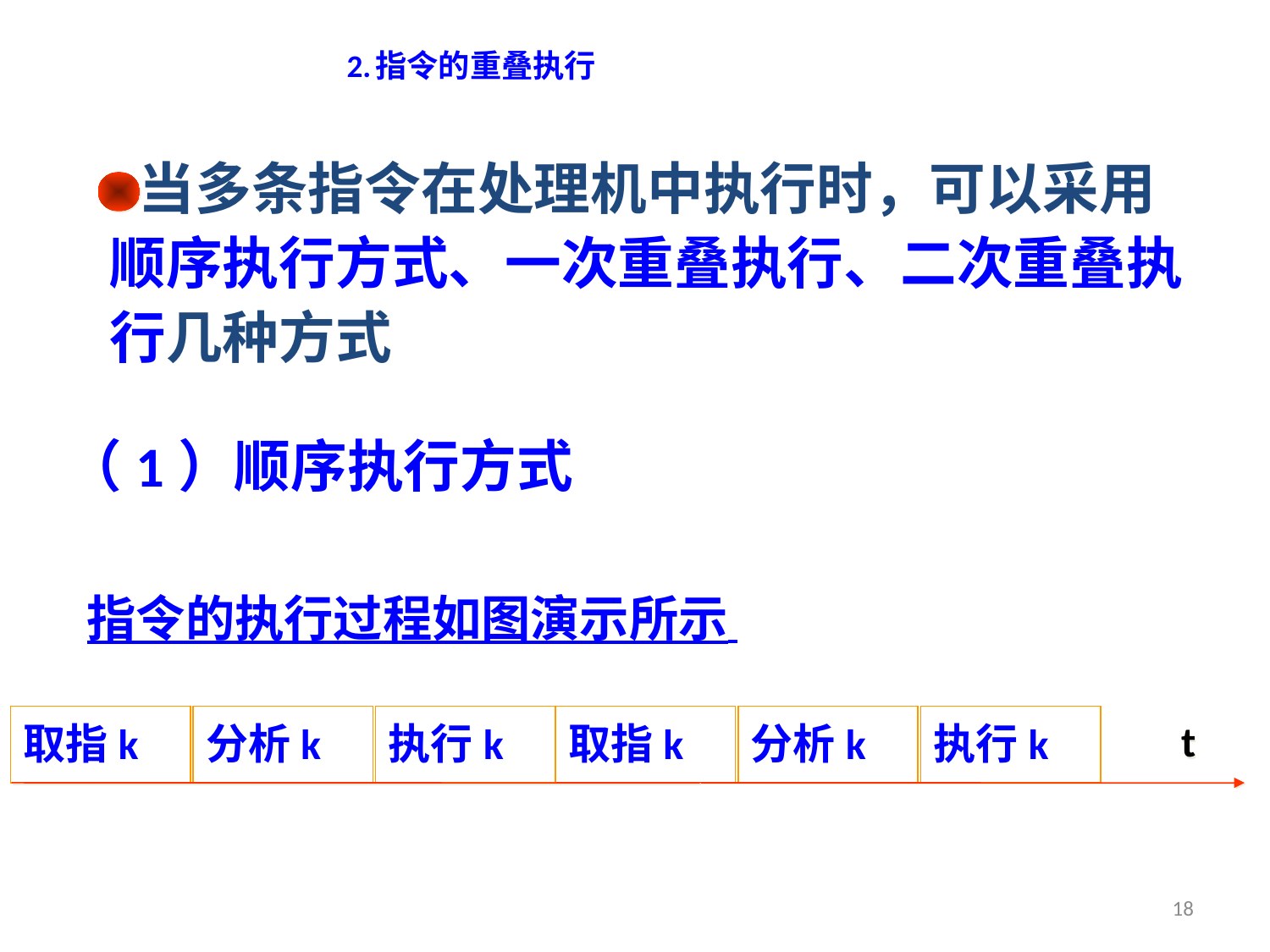

# 2.指令的重叠执行
  当多条指令在处理机中执行时，可以采用顺序执行方式、一次重叠执行、二次重叠执行几种方式

（1）顺序执行方式：
指令的执行过程如图演示所示
取指k
分析k
执行k
取指k
分析k
执行k
t

18